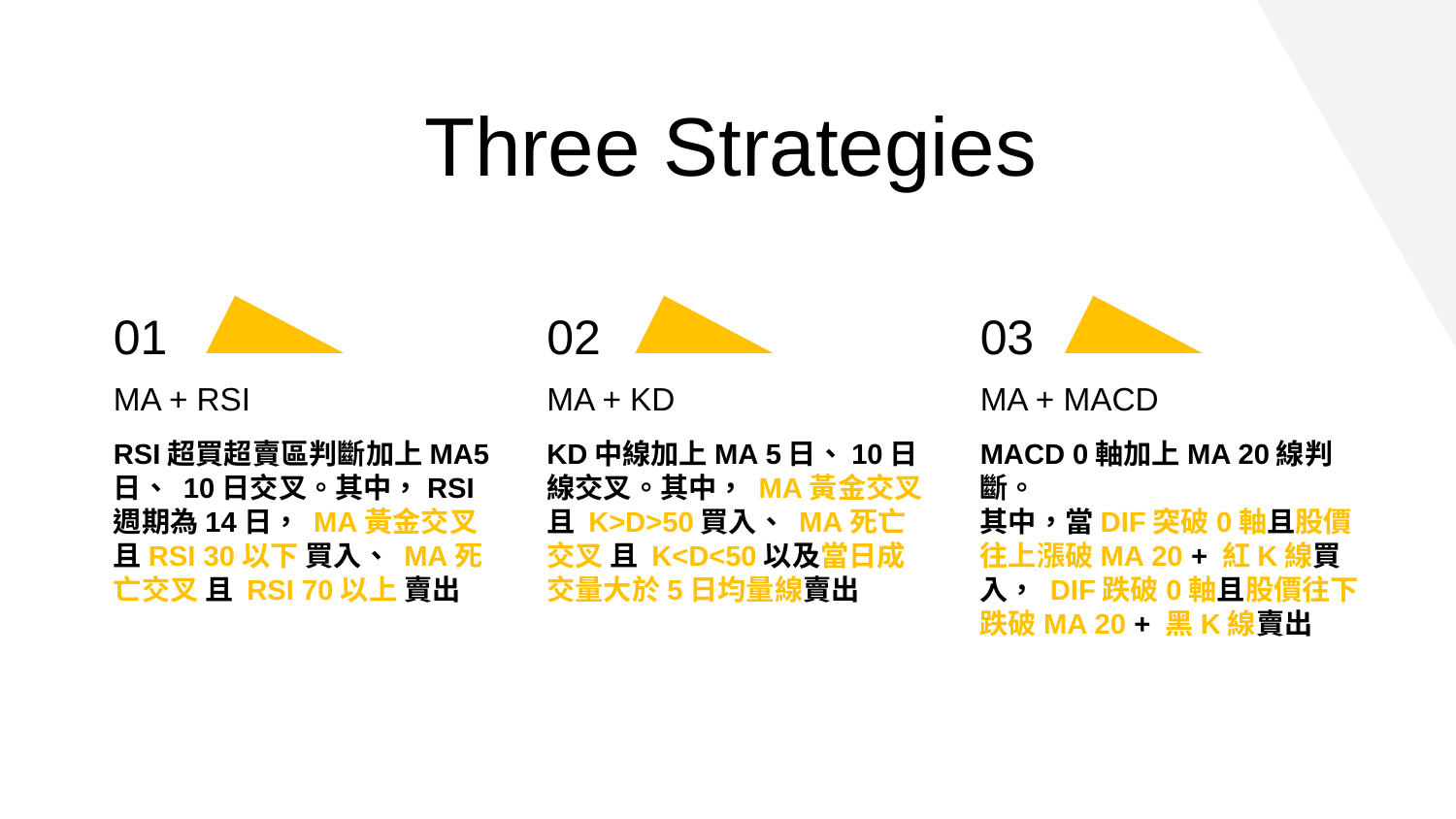

Three Strategies

# 01
02
03
MA + RSI
MA + KD
MA + MACD
MACD 0軸加上MA 20線判斷。
其中，當DIF突破0軸且股價往上漲破MA 20 + 紅K線買入， DIF跌破0軸且股價往下跌破MA 20 + 黑K線賣出
RSI超買超賣區判斷加上MA5日、 10日交叉。其中，RSI週期為14日， MA黃金交叉 且RSI 30以下 買入、 MA死亡交叉 且 RSI 70以上 賣出
KD中線加上MA 5日、10日線交叉。其中， MA黃金交叉 且 K>D>50買入、 MA死亡交叉 且 K<D<50以及當日成交量大於5日均量線賣出